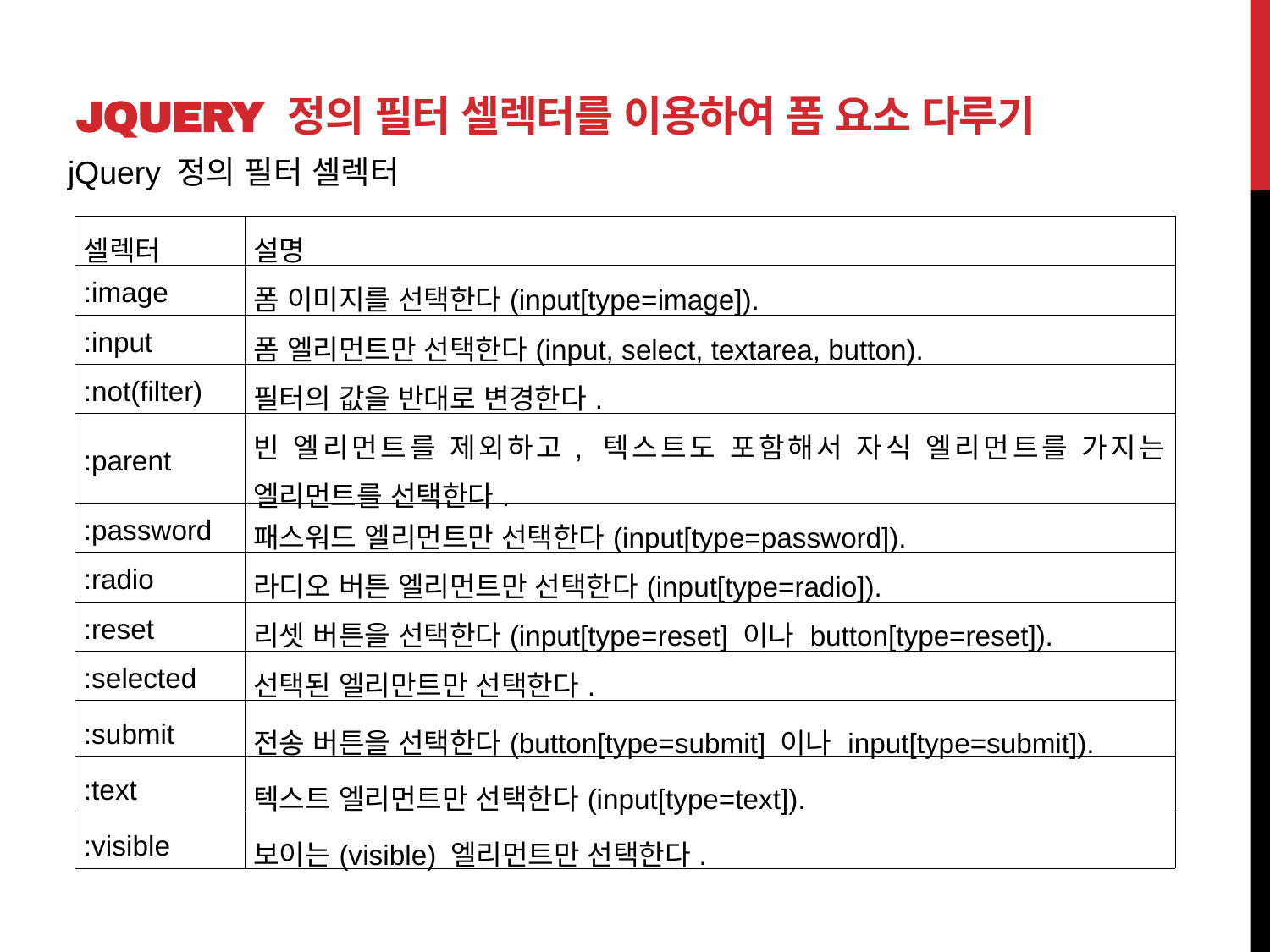

# jQuery 정의 필터 셀렉터를 이용하여 폼 요소 다루기
jQuery 정의 필터 셀렉터
| 셀렉터 | 설명 |
| --- | --- |
| :image | 폼 이미지를 선택한다(input[type=image]). |
| :input | 폼 엘리먼트만 선택한다(input, select, textarea, button). |
| :not(filter) | 필터의 값을 반대로 변경한다. |
| :parent | 빈 엘리먼트를 제외하고, 텍스트도 포함해서 자식 엘리먼트를 가지는 엘리먼트를 선택한다. |
| :password | 패스워드 엘리먼트만 선택한다(input[type=password]). |
| :radio | 라디오 버튼 엘리먼트만 선택한다(input[type=radio]). |
| :reset | 리셋 버튼을 선택한다(input[type=reset] 이나 button[type=reset]). |
| :selected | 선택된 엘리만트만 선택한다. |
| :submit | 전송 버튼을 선택한다(button[type=submit] 이나 input[type=submit]). |
| :text | 텍스트 엘리먼트만 선택한다(input[type=text]). |
| :visible | 보이는(visible) 엘리먼트만 선택한다. |